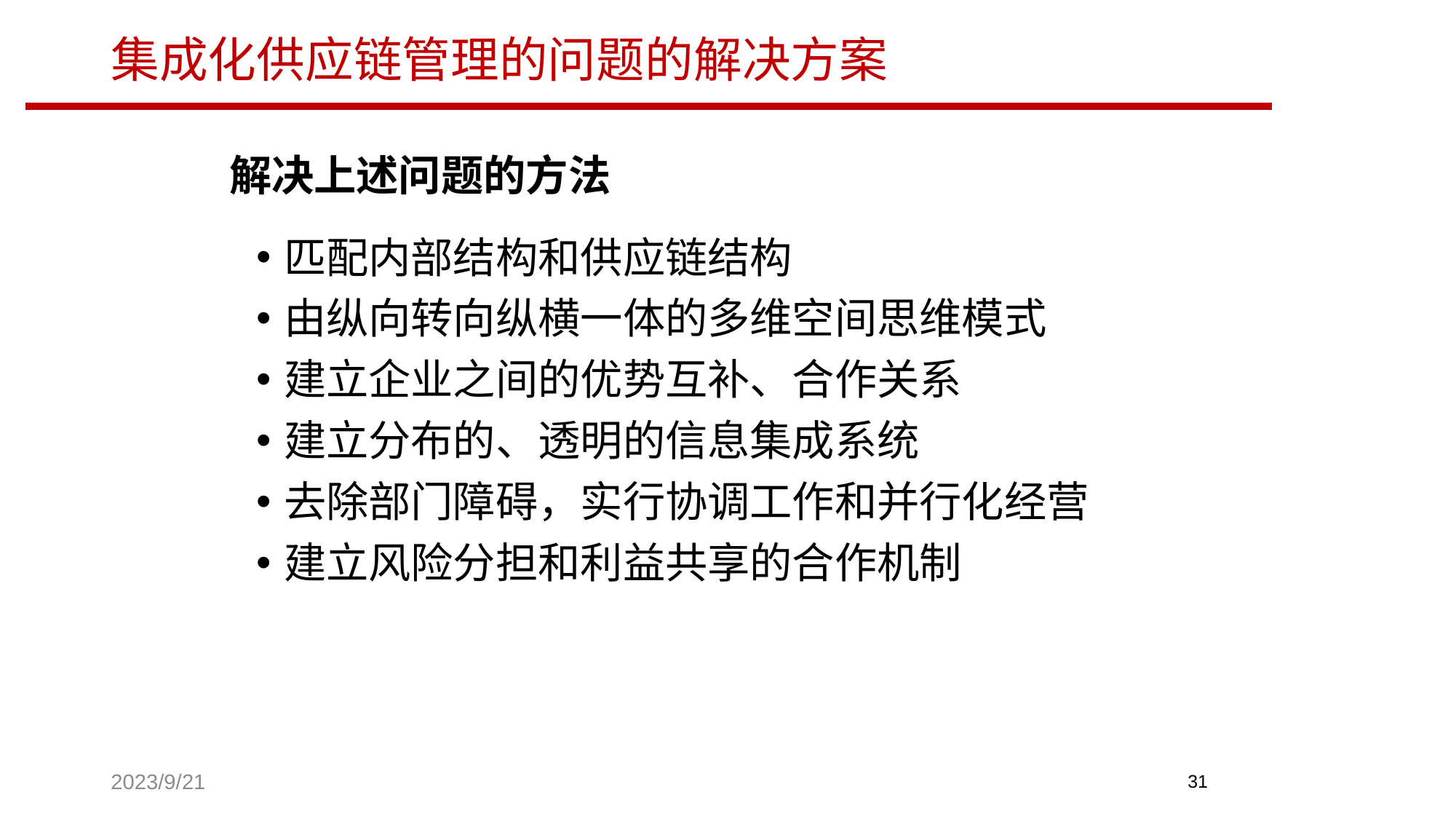

集成化供应链管理的问题的解决方案
解决上述问题的方法
匹配内部结构和供应链结构
由纵向转向纵横一体的多维空间思维模式
建立企业之间的优势互补、合作关系
建立分布的、透明的信息集成系统
去除部门障碍，实行协调工作和并行化经营
建立风险分担和利益共享的合作机制

2023/9/21
31